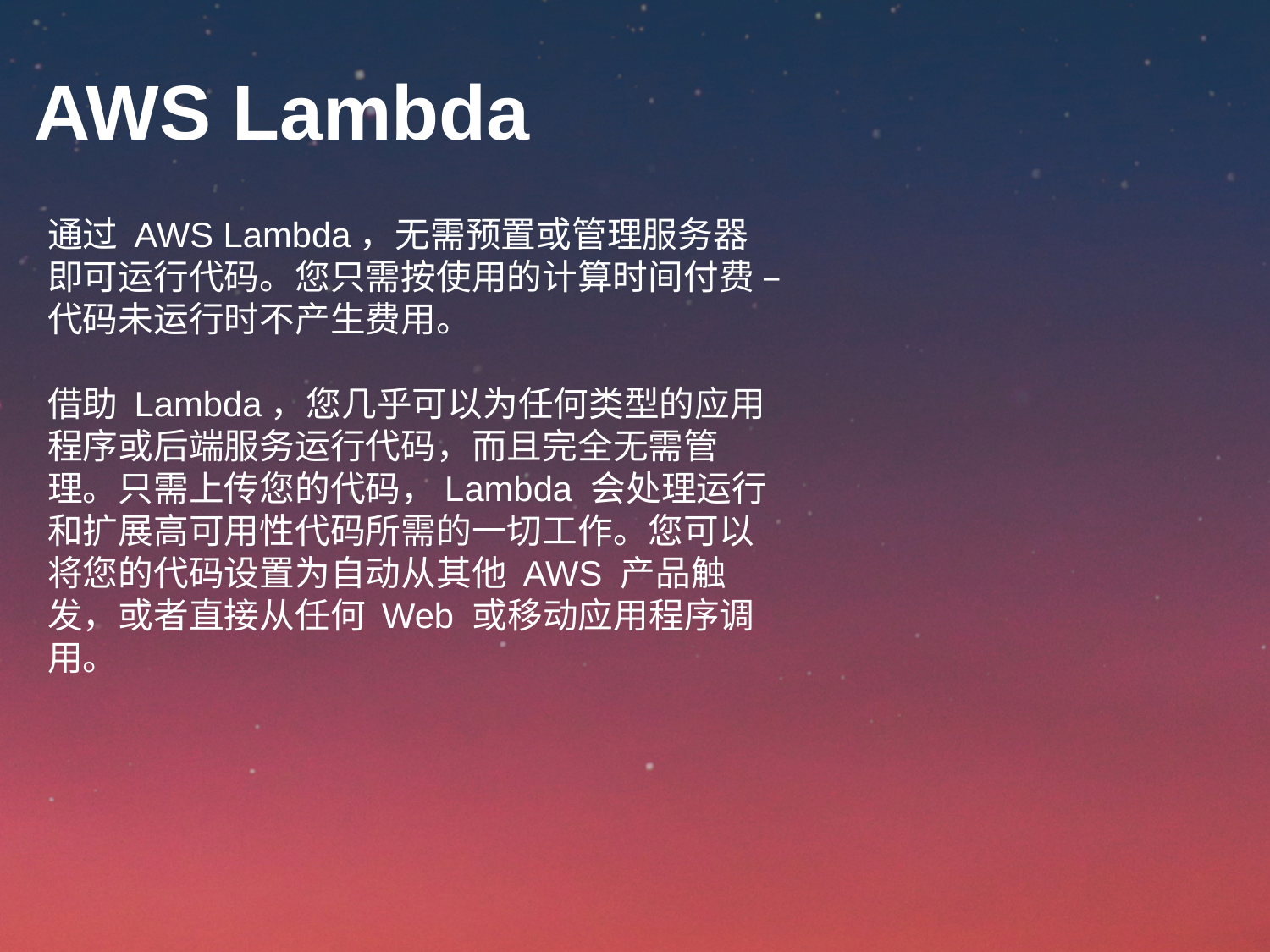

AWS Lambda
通过 AWS Lambda，无需预置或管理服务器即可运行代码。您只需按使用的计算时间付费 – 代码未运行时不产生费用。

借助 Lambda，您几乎可以为任何类型的应用程序或后端服务运行代码，而且完全无需管理。只需上传您的代码，Lambda 会处理运行和扩展高可用性代码所需的一切工作。您可以将您的代码设置为自动从其他 AWS 产品触发，或者直接从任何 Web 或移动应用程序调用。